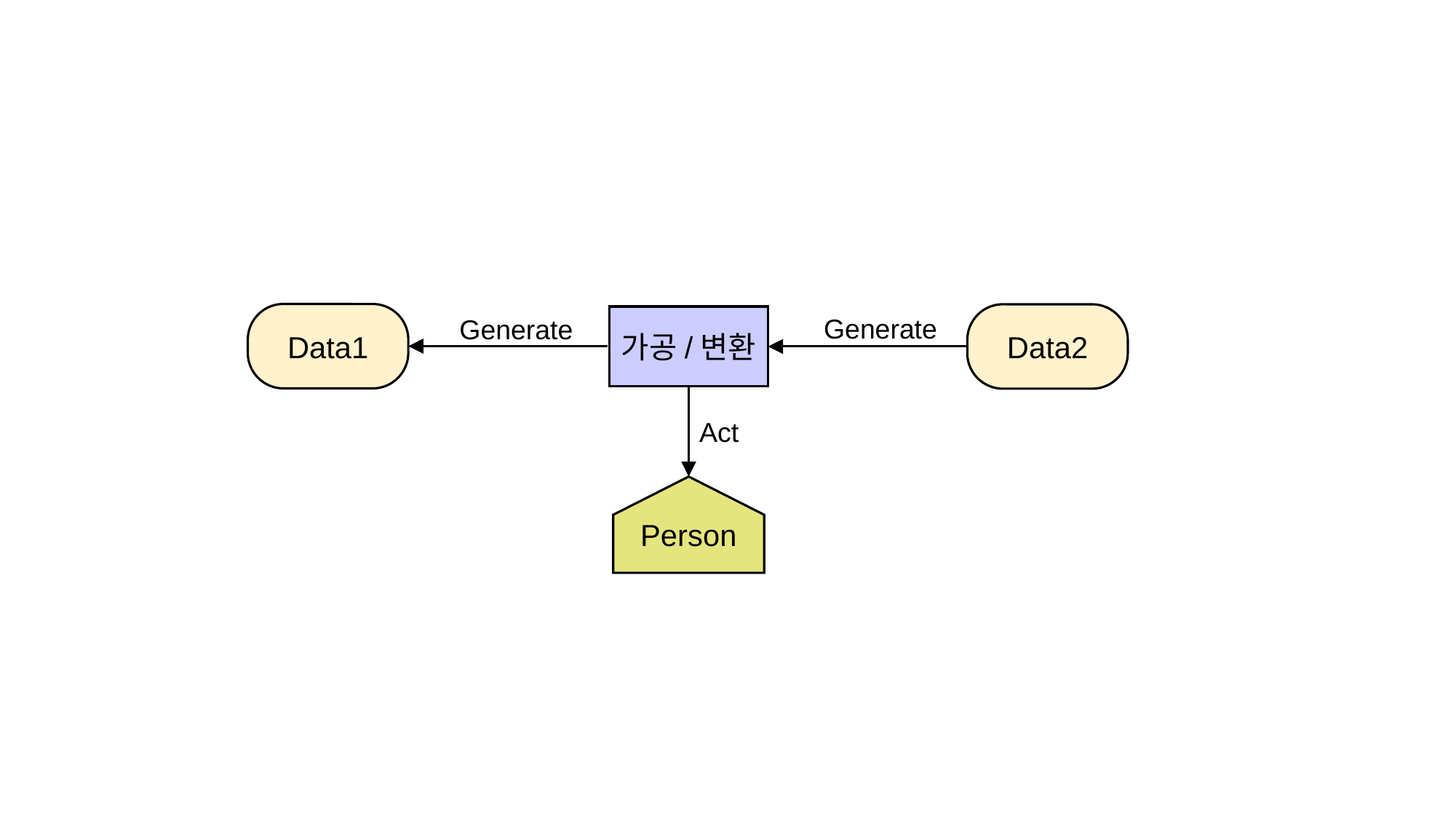

Data1
Data2
가공/변환
Generate
Generate
Act
Person